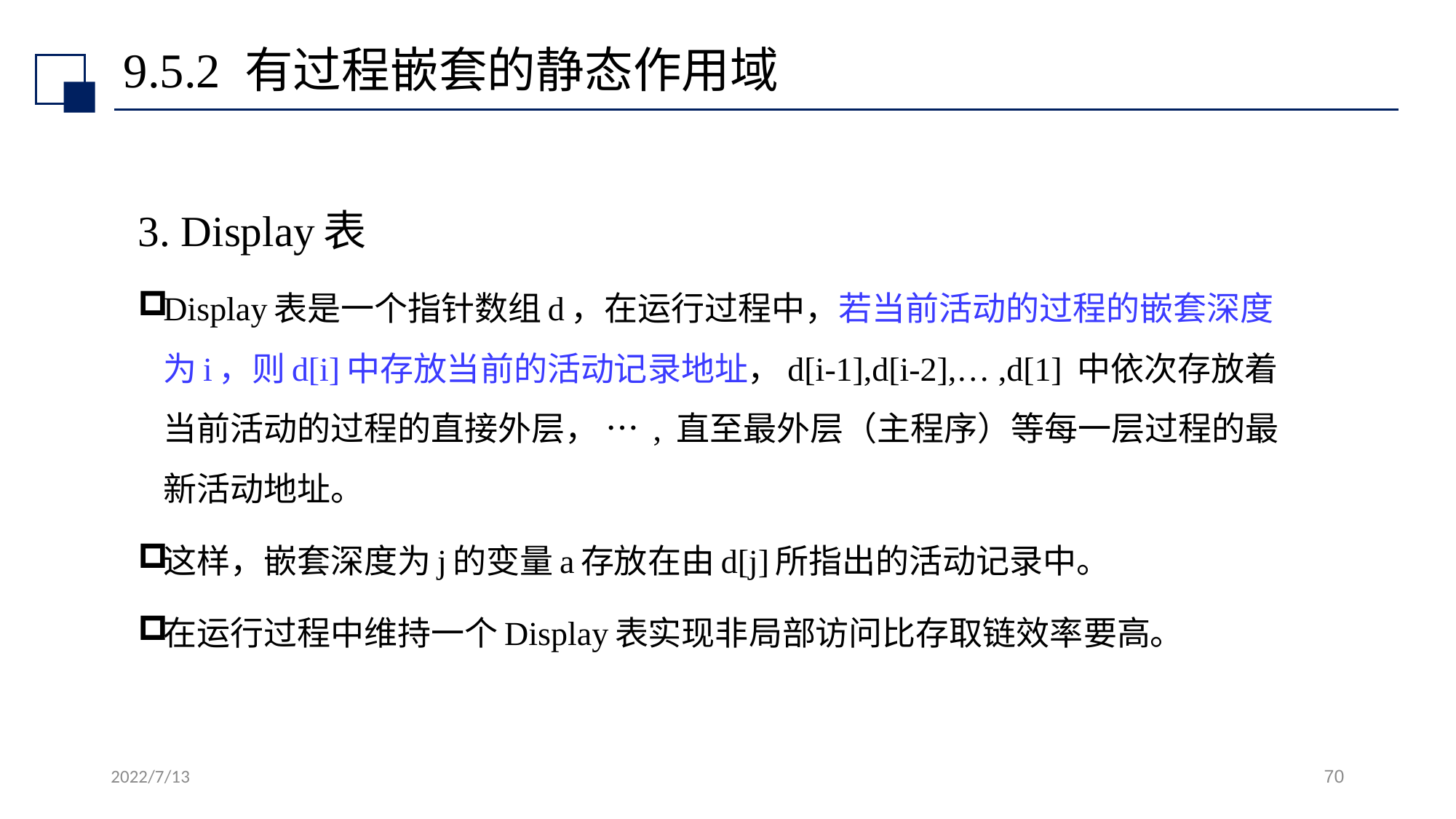

# 9.5.2 有过程嵌套的静态作用域

3. Display表
Display表是一个指针数组d，在运行过程中，若当前活动的过程的嵌套深度为i，则d[i]中存放当前的活动记录地址，d[i-1],d[i-2],… ,d[1] 中依次存放着当前活动的过程的直接外层， … , 直至最外层（主程序）等每一层过程的最新活动地址。
这样，嵌套深度为j的变量a存放在由d[j]所指出的活动记录中。
在运行过程中维持一个Display表实现非局部访问比存取链效率要高。
2022/7/13
70